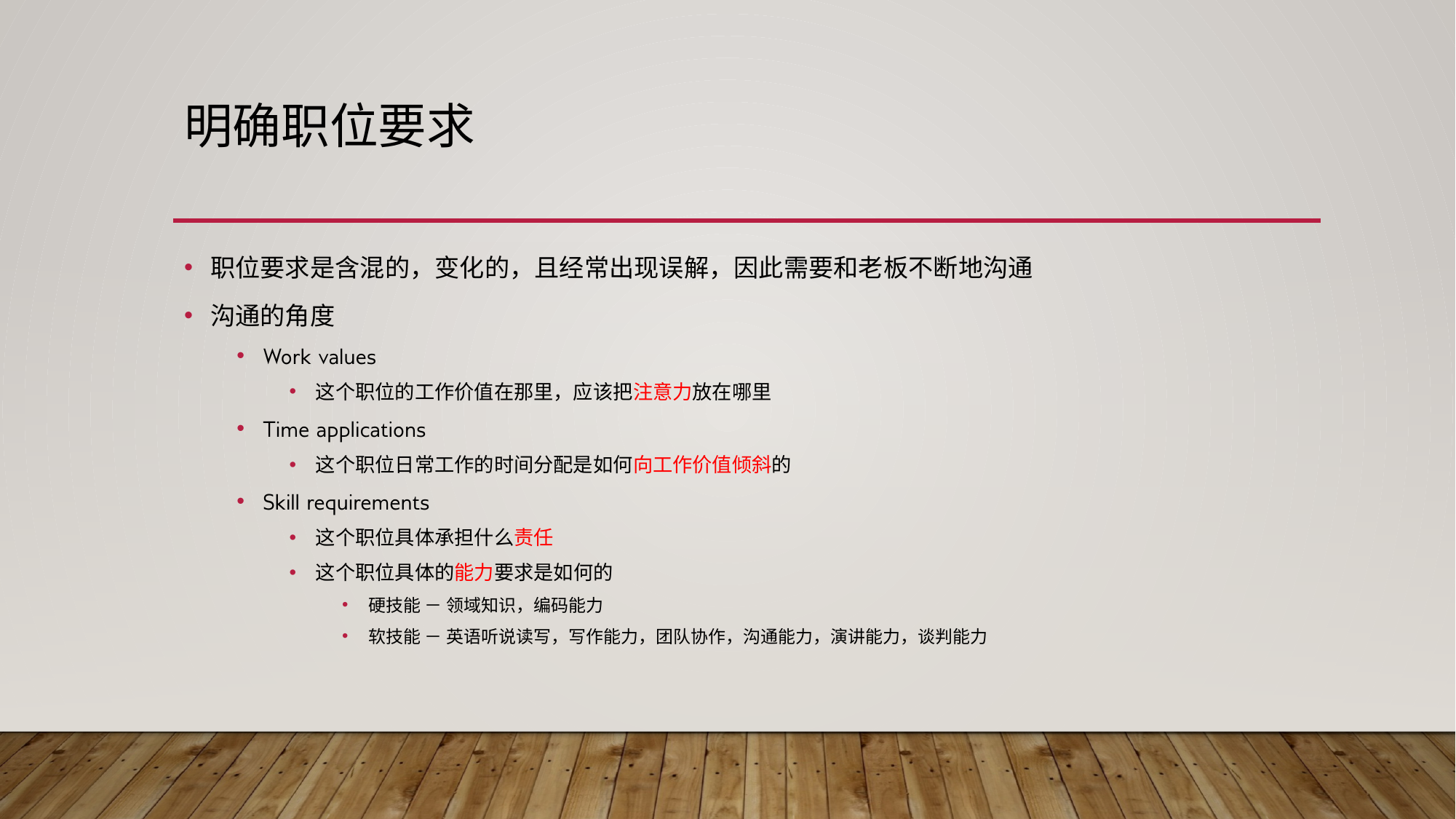

# 明确职位要求
职位要求是含混的，变化的，且经常出现误解，因此需要和老板不断地沟通
沟通的角度
Work values
这个职位的工作价值在那里，应该把注意力放在哪里
Time applications
这个职位日常工作的时间分配是如何向工作价值倾斜的
Skill requirements
这个职位具体承担什么责任
这个职位具体的能力要求是如何的
硬技能 － 领域知识，编码能力
软技能 － 英语听说读写，写作能力，团队协作，沟通能力，演讲能力，谈判能力